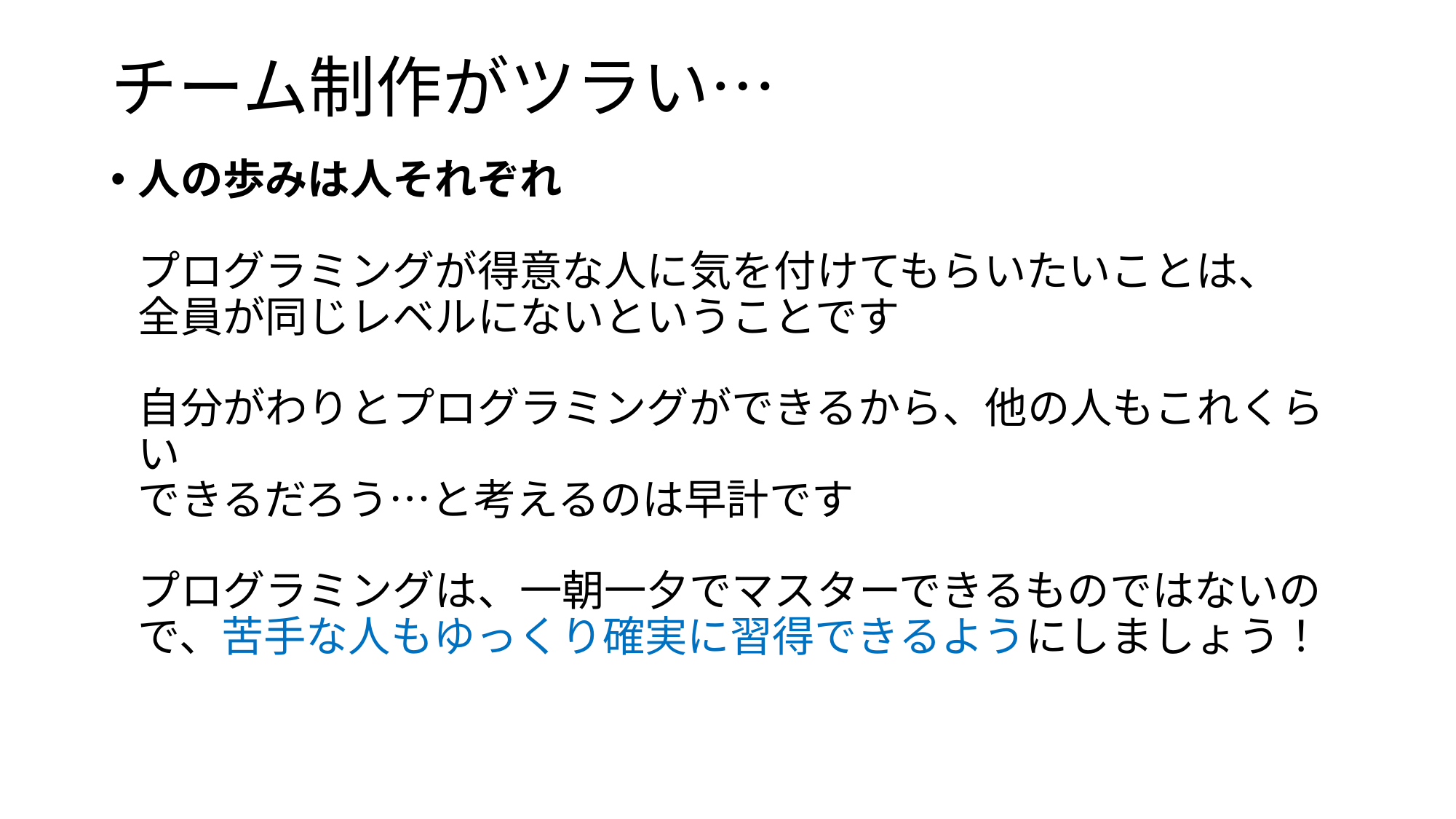

# チーム制作がツラい…
人の歩みは人それぞれ
プログラミングが得意な人に気を付けてもらいたいことは、
全員が同じレベルにないということです
自分がわりとプログラミングができるから、他の人もこれくらい
できるだろう…と考えるのは早計です
プログラミングは、一朝一夕でマスターできるものではないので、苦手な人もゆっくり確実に習得できるようにしましょう！